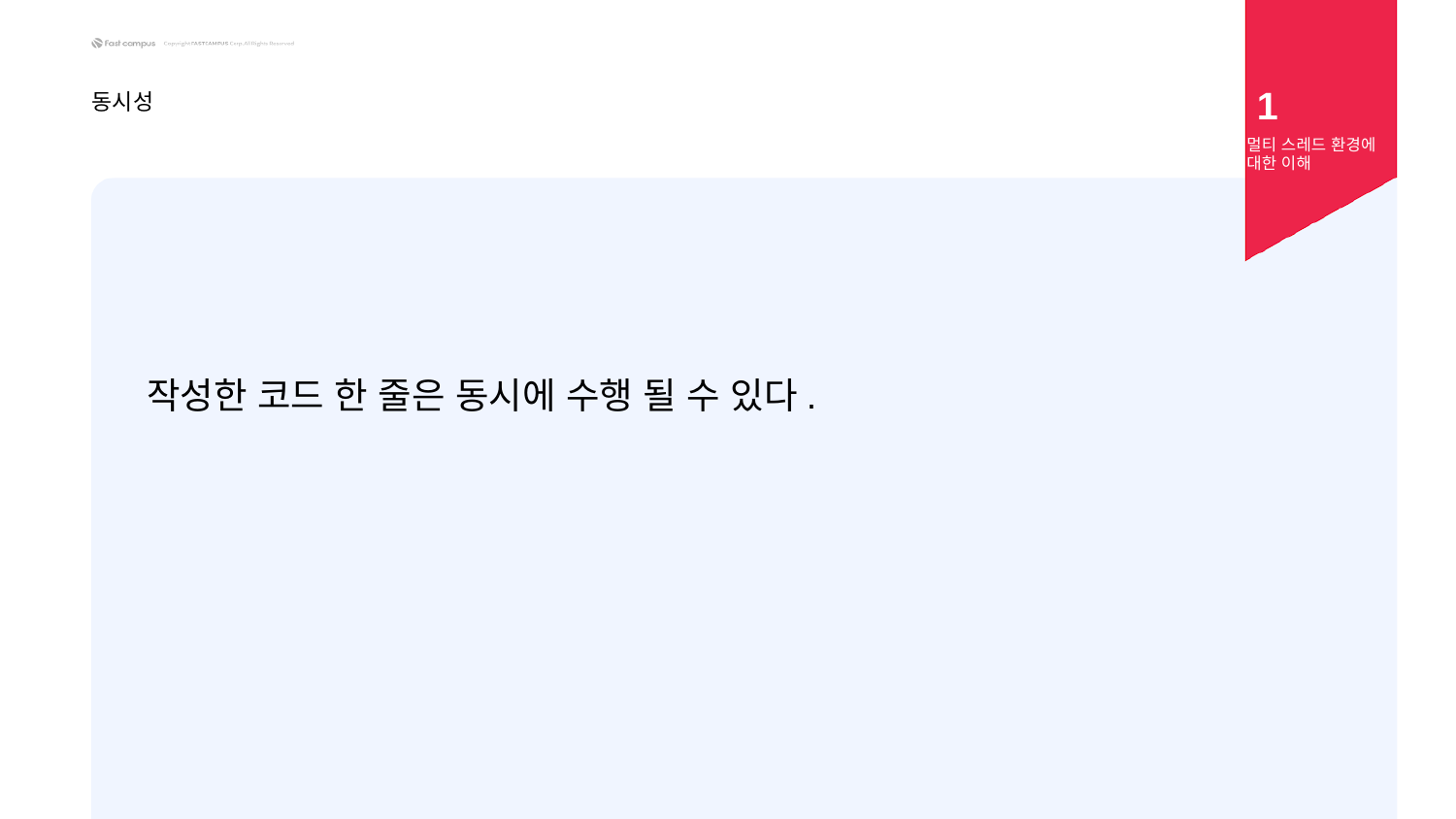

1
동시성
멀티 스레드 환경에 대한 이해
작성한 코드 한 줄은 동시에 수행 될 수 있다.